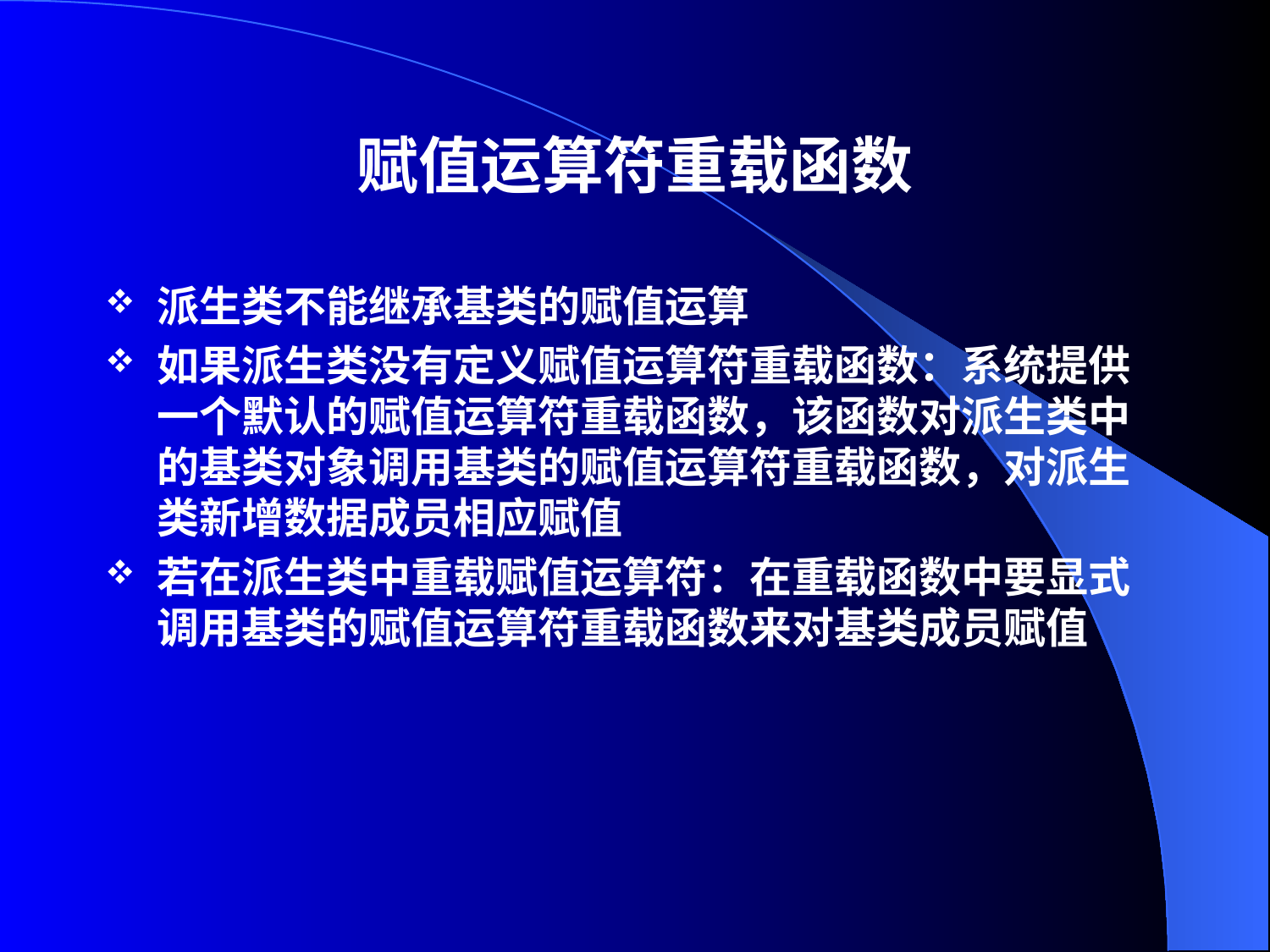

# 赋值运算符重载函数
派生类不能继承基类的赋值运算
如果派生类没有定义赋值运算符重载函数：系统提供一个默认的赋值运算符重载函数，该函数对派生类中的基类对象调用基类的赋值运算符重载函数，对派生类新增数据成员相应赋值
若在派生类中重载赋值运算符：在重载函数中要显式调用基类的赋值运算符重载函数来对基类成员赋值